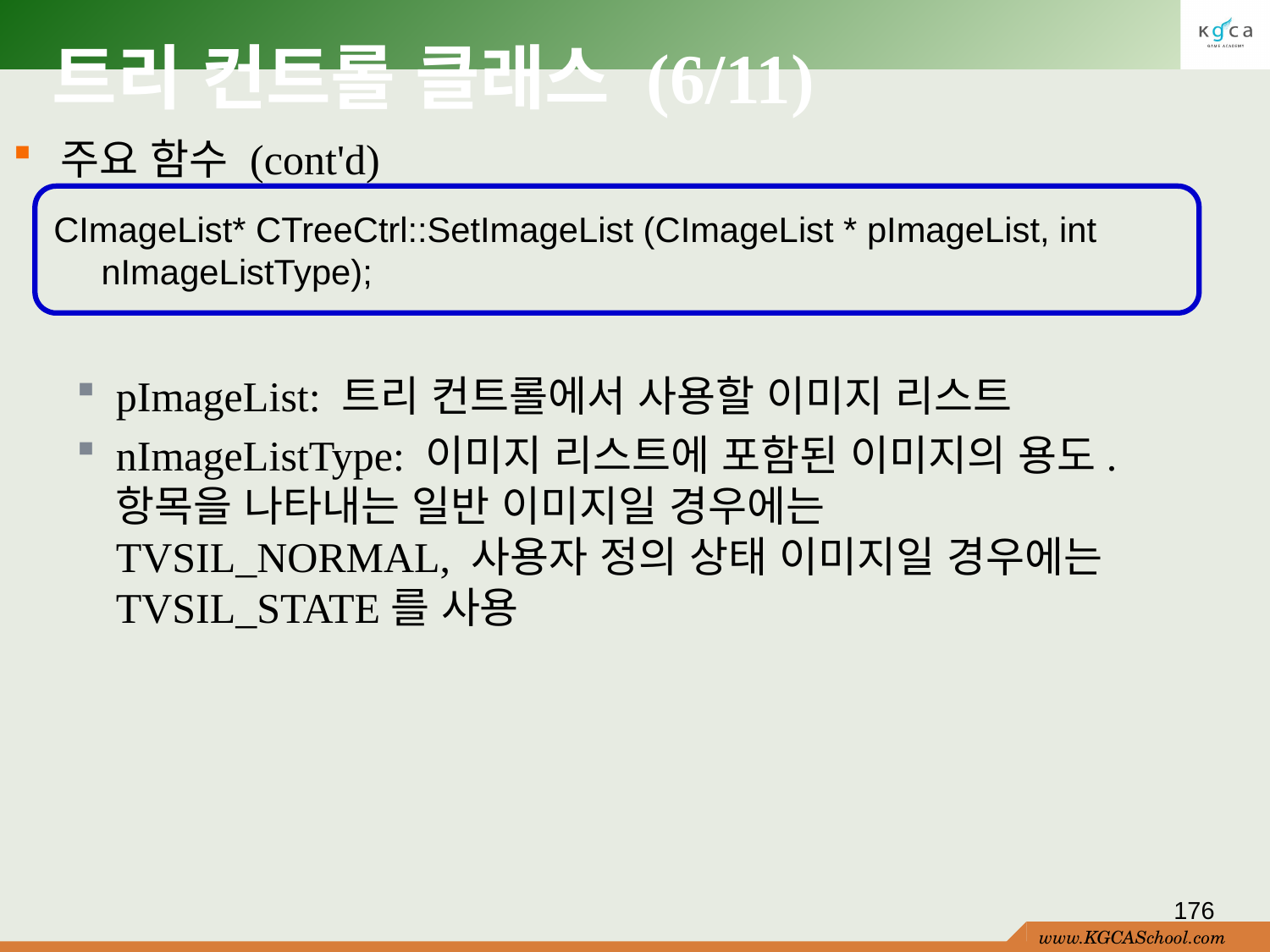

# 트리 컨트롤 클래스 (6/11)
주요 함수 (cont'd)

pImageList: 트리 컨트롤에서 사용할 이미지 리스트
nImageListType: 이미지 리스트에 포함된 이미지의 용도. 항목을 나타내는 일반 이미지일 경우에는 TVSIL_NORMAL, 사용자 정의 상태 이미지일 경우에는 TVSIL_STATE를 사용
CImageList* CTreeCtrl::SetImageList (CImageList * pImageList, int nImageListType);
176